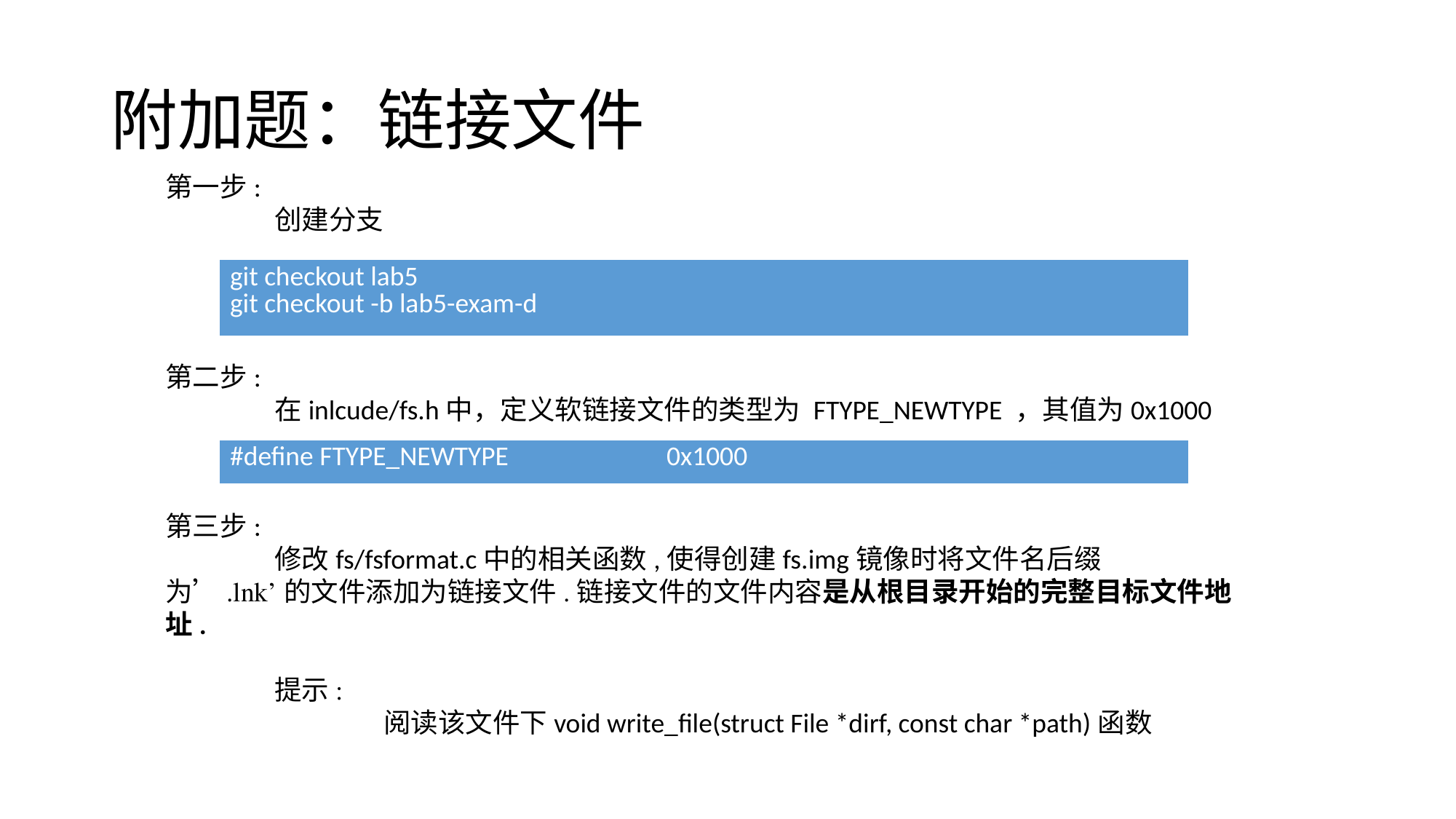

# 附加题：链接文件
第一步:
	创建分支
| git checkout lab5 git checkout -b lab5-exam-d |
| --- |
第二步:
	在inlcude/fs.h中，定义软链接文件的类型为 FTYPE_NEWTYPE ，其值为0x1000
| #define FTYPE\_NEWTYPE 0x1000 |
| --- |
第三步:
	修改fs/fsformat.c中的相关函数,使得创建fs.img镜像时将文件名后缀为’.lnk’的文件添加为链接文件.链接文件的文件内容是从根目录开始的完整目标文件地址.

	提示:
		阅读该文件下void write_file(struct File *dirf, const char *path)函数